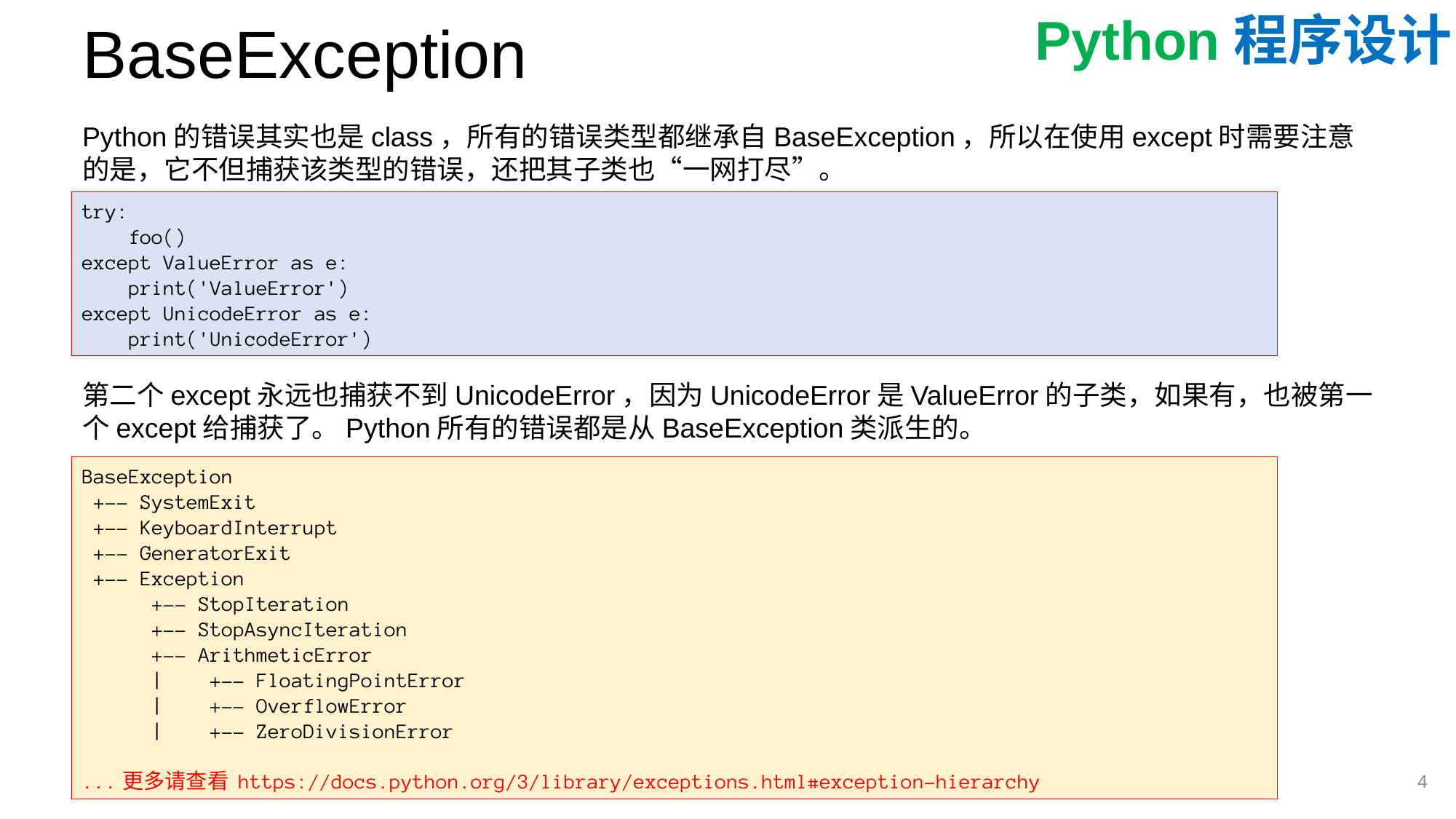

# BaseException
Python的错误其实也是class，所有的错误类型都继承自BaseException，所以在使用except时需要注意的是，它不但捕获该类型的错误，还把其子类也“一网打尽”。
try:
    foo()
except ValueError as e:
    print('ValueError')
except UnicodeError as e:
    print('UnicodeError')
第二个except永远也捕获不到UnicodeError，因为UnicodeError是ValueError的子类，如果有，也被第一个except给捕获了。Python所有的错误都是从BaseException类派生的。
BaseException
 +-- SystemExit
 +-- KeyboardInterrupt
 +-- GeneratorExit
 +-- Exception
      +-- StopIteration
      +-- StopAsyncIteration
      +-- ArithmeticError
      |    +-- FloatingPointError
      |    +-- OverflowError
      |    +-- ZeroDivisionError

...更多请查看 https://docs.python.org/3/library/exceptions.html#exception-hierarchy
4